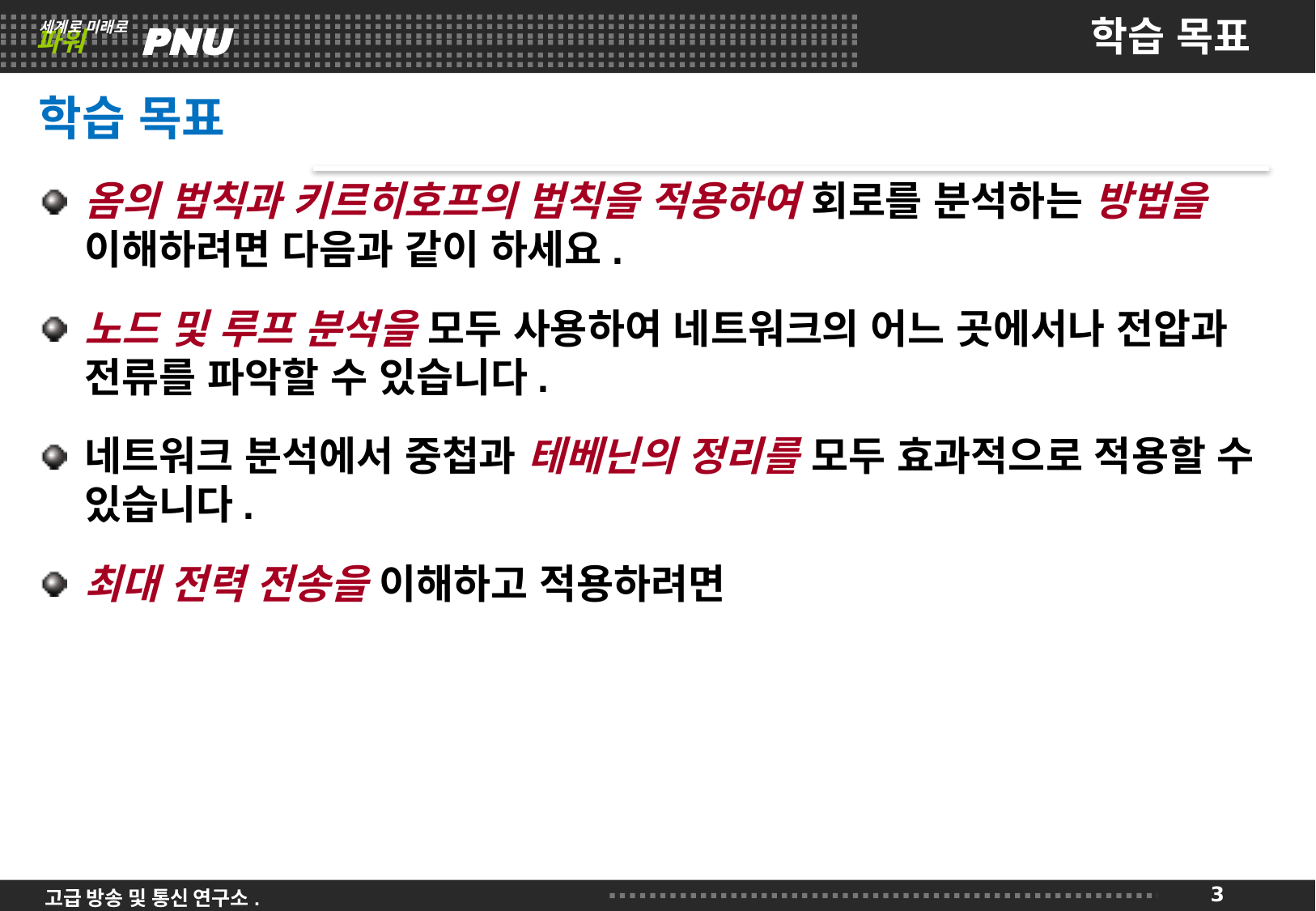

# 학습 목표
학습 목표
옴의 법칙과 키르히호프의 법칙을 적용하여 회로를 분석하는 방법을 이해하려면 다음과 같이 하세요.
노드 및 루프 분석을 모두 사용하여 네트워크의 어느 곳에서나 전압과 전류를 파악할 수 있습니다.
네트워크 분석에서 중첩과 테베닌의 정리를 모두 효과적으로 적용할 수 있습니다.
최대 전력 전송을 이해하고 적용하려면